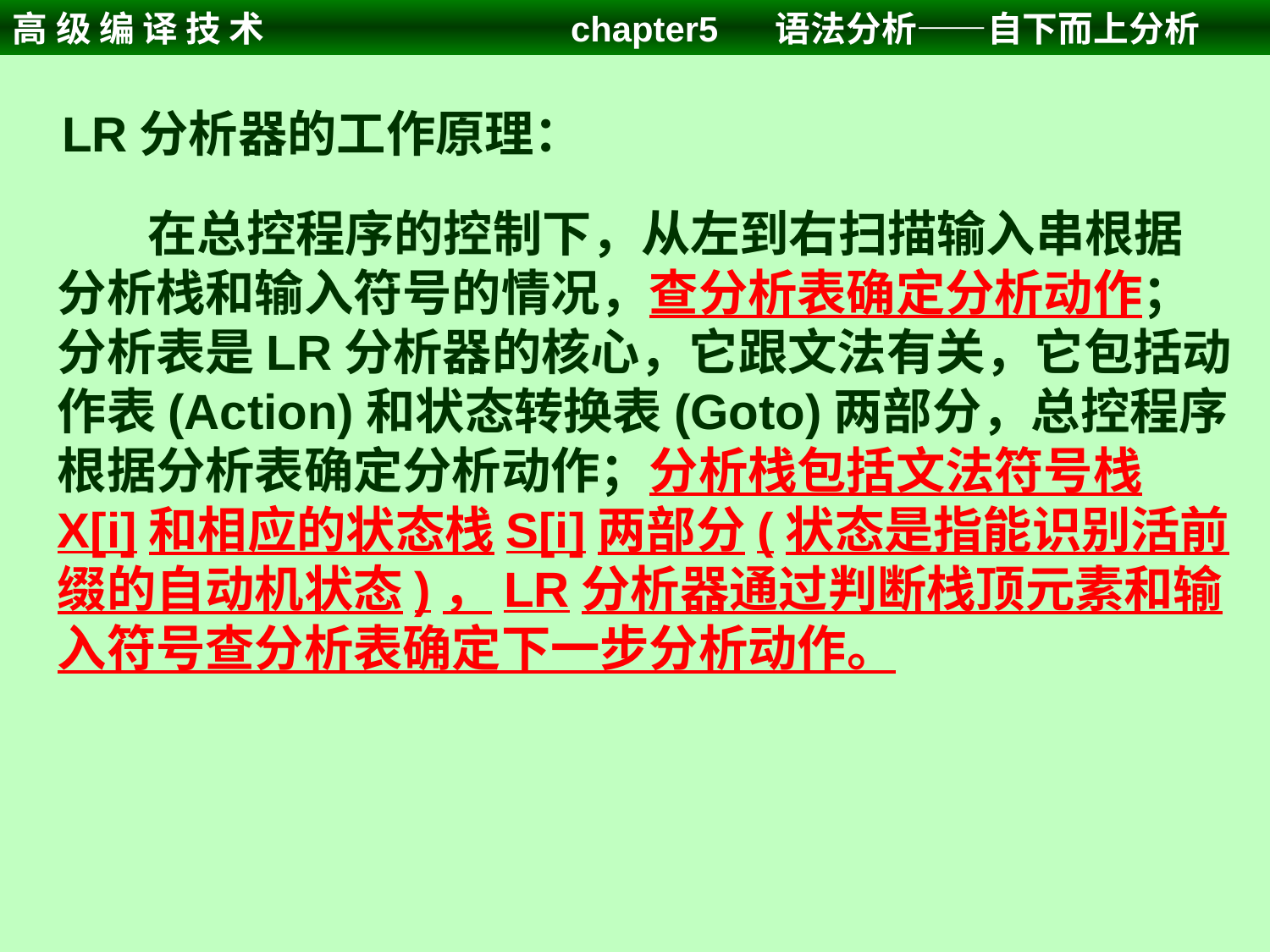

LR分析器的工作原理：
       在总控程序的控制下，从左到右扫描输入串根据分析栈和输入符号的情况，查分析表确定分析动作；分析表是LR分析器的核心，它跟文法有关，它包括动作表(Action)和状态转换表(Goto)两部分，总控程序根据分析表确定分析动作；分析栈包括文法符号栈X[i]和相应的状态栈S[i]两部分(状态是指能识别活前缀的自动机状态)，LR分析器通过判断栈顶元素和输入符号查分析表确定下一步分析动作。